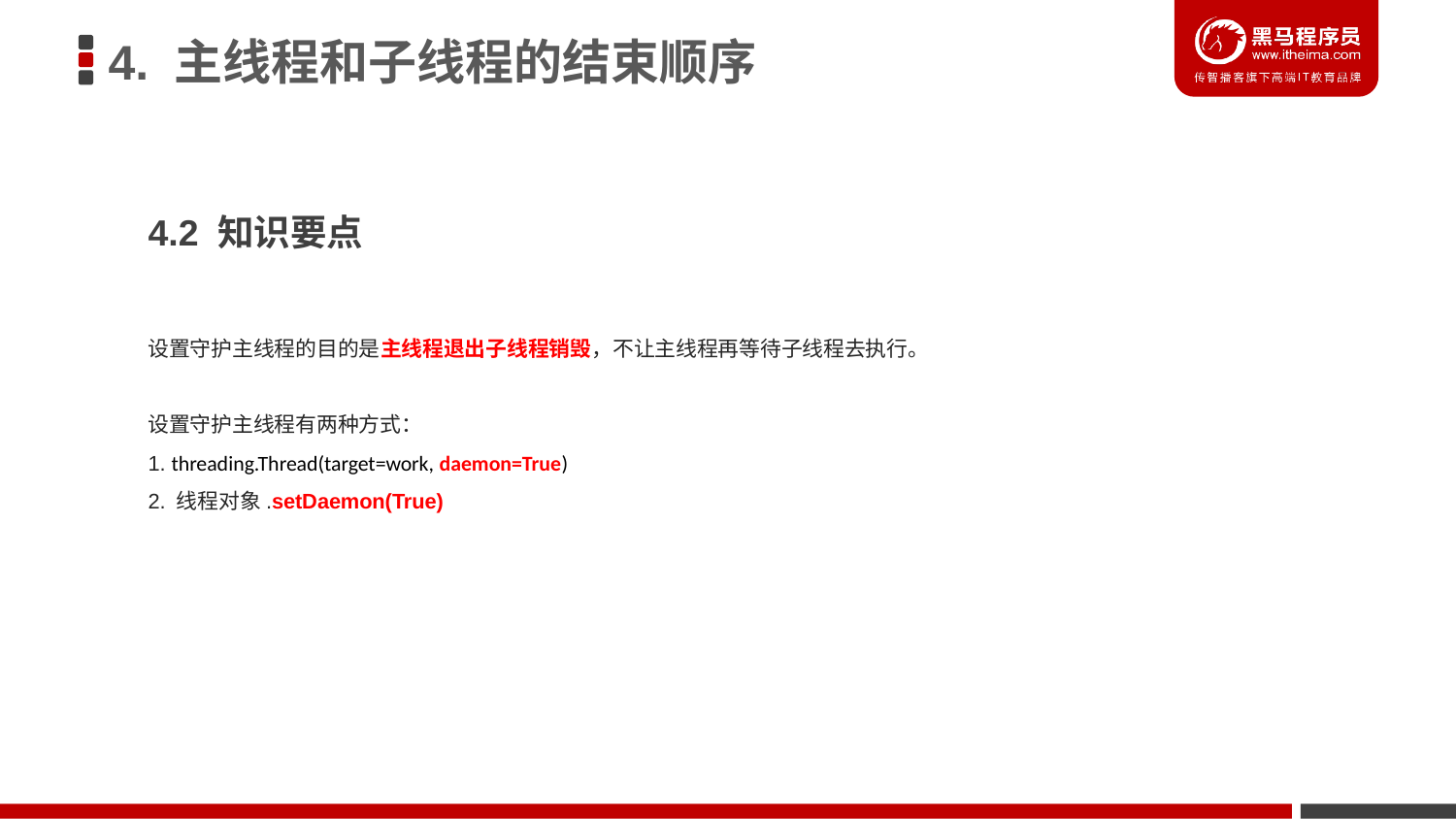

4. 主线程和子线程的结束顺序
4.2 知识要点
设置守护主线程的目的是主线程退出子线程销毁，不让主线程再等待子线程去执行。

设置守护主线程有两种方式：
1. threading.Thread(target=work, daemon=True)
2. 线程对象.setDaemon(True)